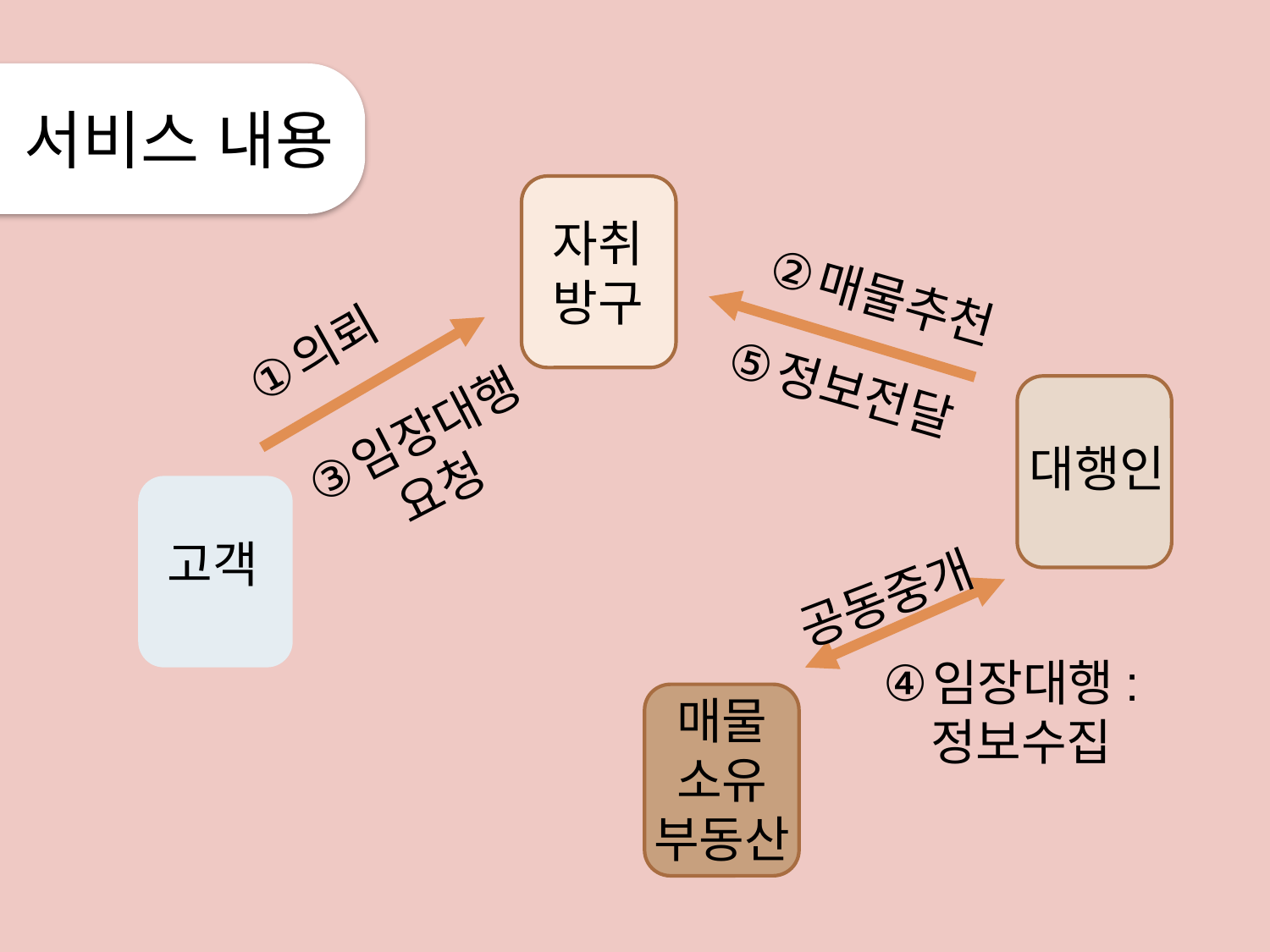

서비스 내용

자취방구
매물추천
의뢰
정보전달

임장대행
요청
대행인

고객
공동중개
임장대행:정보수집
매물
소유
부동산